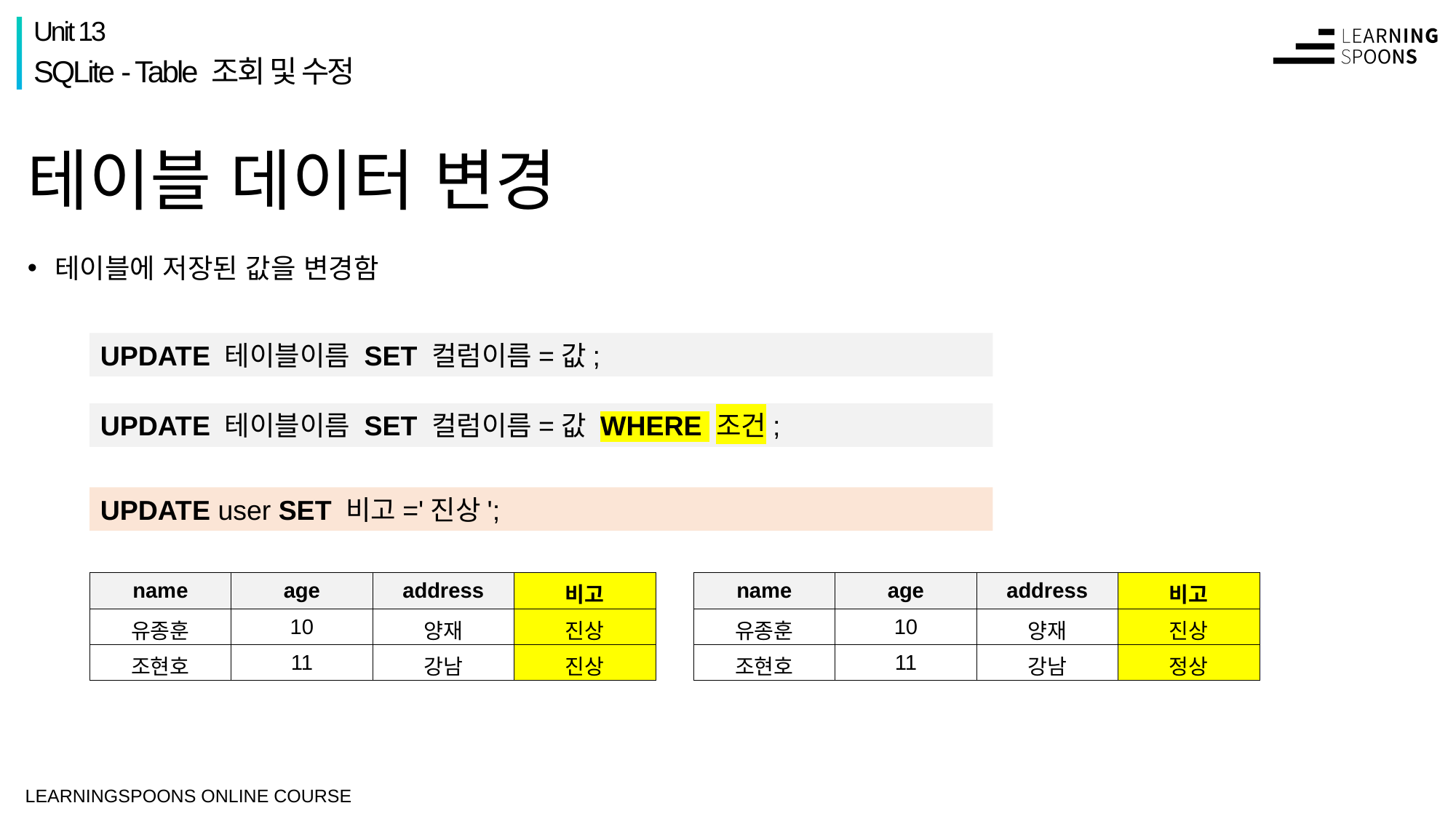

Unit 13
SQLite - Table 조회 및 수정
# 테이블 데이터 변경
테이블에 저장된 값을 변경함
UPDATE 테이블이름 SET 컬럼이름=값;
UPDATE 테이블이름 SET 컬럼이름=값 WHERE 조건;
UPDATE user SET 비고='진상';
| name | age | address | 비고 |
| --- | --- | --- | --- |
| 유종훈 | 10 | 양재 | 진상 |
| 조현호 | 11 | 강남 | 진상 |
| name | age | address | 비고 |
| --- | --- | --- | --- |
| 유종훈 | 10 | 양재 | 진상 |
| 조현호 | 11 | 강남 | 정상 |